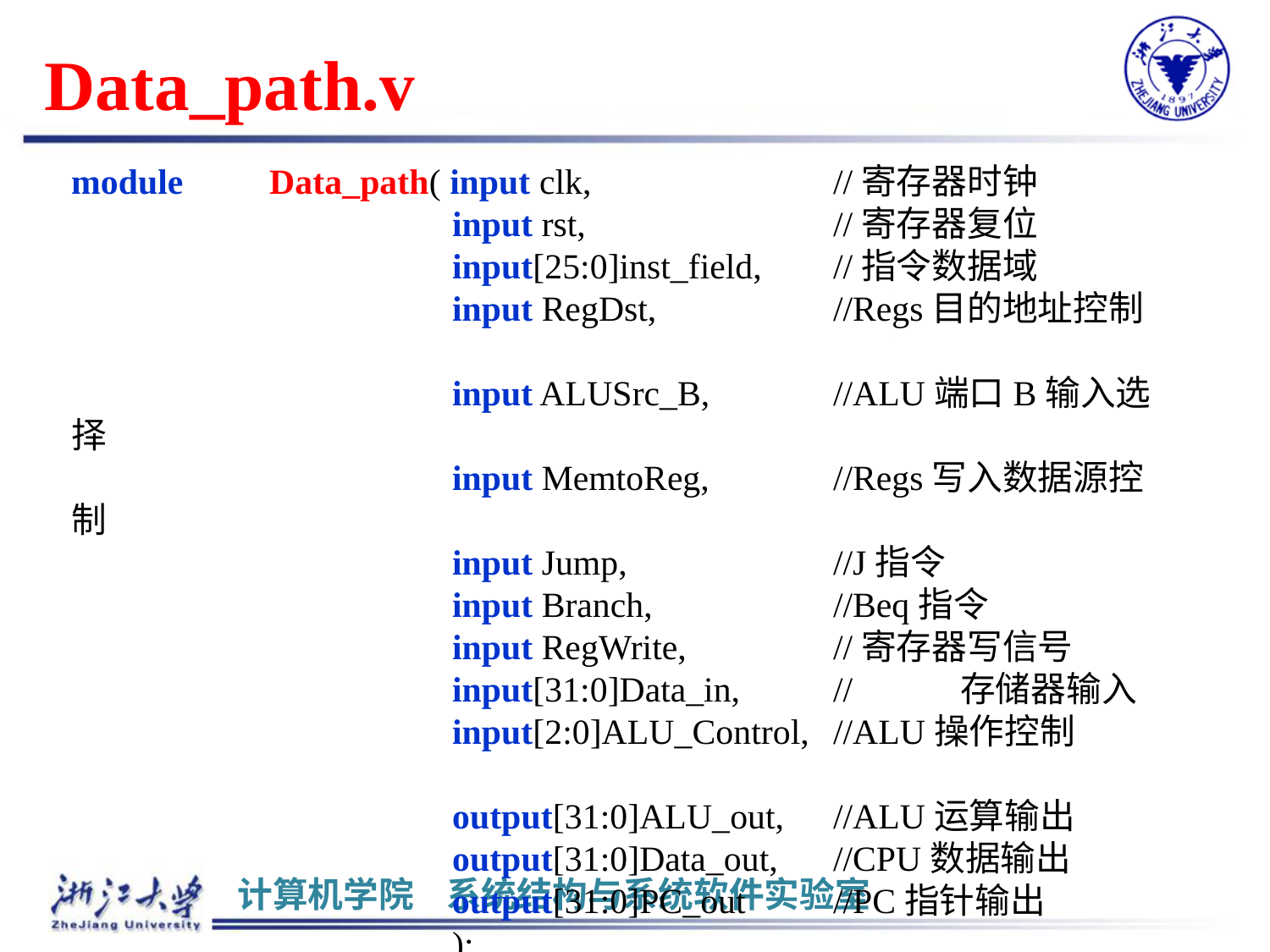

# Data_path.v
module 	        Data_path( input clk,		//寄存器时钟
		  	input rst,		//寄存器复位
		 	input[25:0]inst_field,	//指令数据域
		  	input RegDst,		//Regs目的地址控制
		  	input ALUSrc_B,	//ALU端口B输入选择
		 	input MemtoReg,	//Regs写入数据源控制
		  	input Jump,		//J指令
		  	input Branch,		//Beq指令
		  	input RegWrite,		//寄存器写信号
		 	input[31:0]Data_in,	//	存储器输入
		 	input[2:0]ALU_Control,	//ALU操作控制

		 	output[31:0]ALU_out,	//ALU运算输出
		 	output[31:0]Data_out,	//CPU数据输出
		 	output[31:0]PC_out	//PC指针输出
			);
endmodule